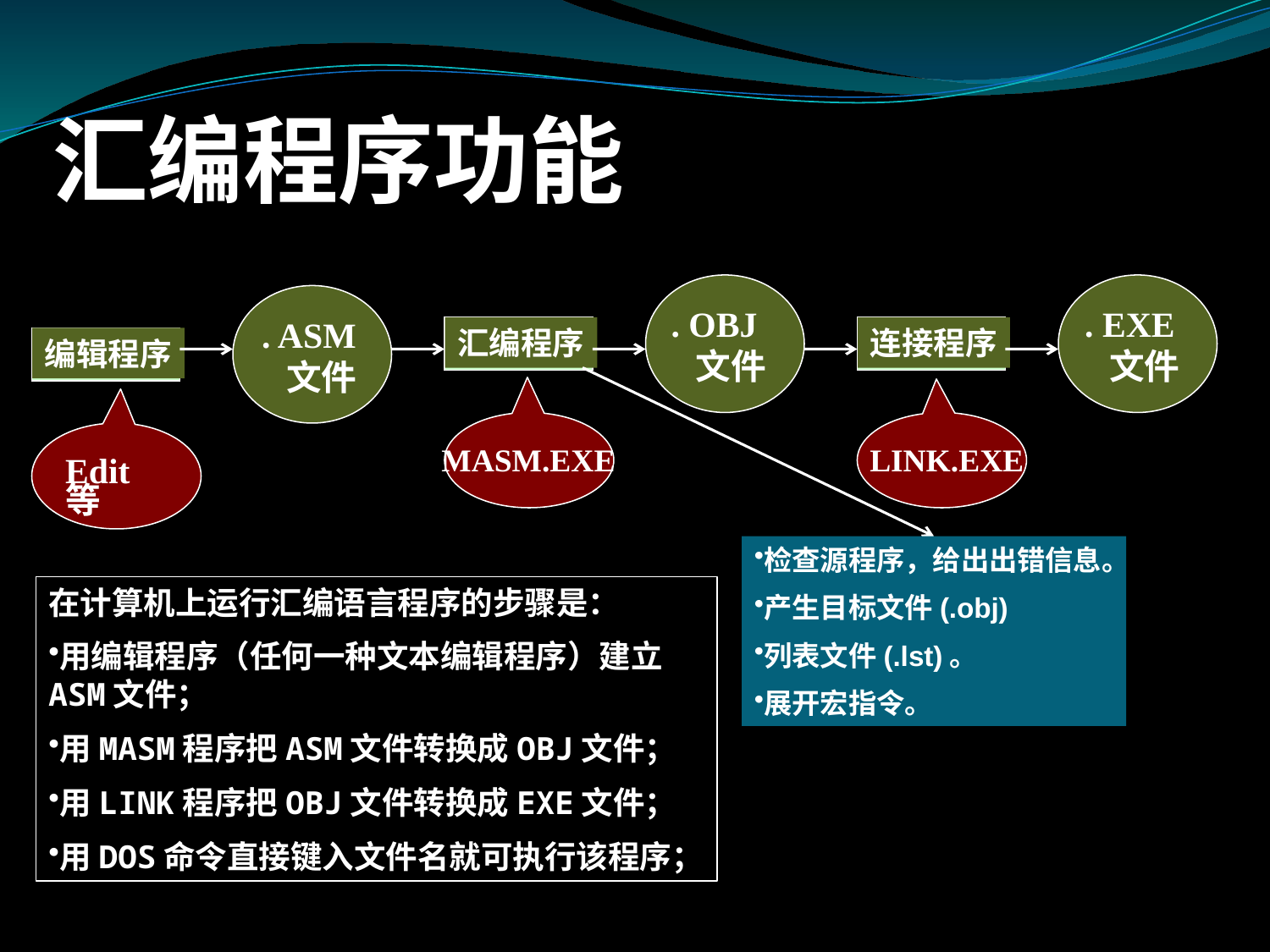

# 汇编程序功能

. OBJ
  文件
. EXE
  文件
. ASM
  文件

汇编程序

连接程序

编辑程序

MASM.EXE
LINK.EXE
Edit 等
检查源程序，给出出错信息。
产生目标文件(.obj)
列表文件(.lst)。
展开宏指令。
在计算机上运行汇编语言程序的步骤是：
用编辑程序（任何一种文本编辑程序）建立ASM文件；
用MASM程序把ASM文件转换成OBJ文件；
用LINK程序把OBJ文件转换成EXE文件；
用DOS命令直接键入文件名就可执行该程序；